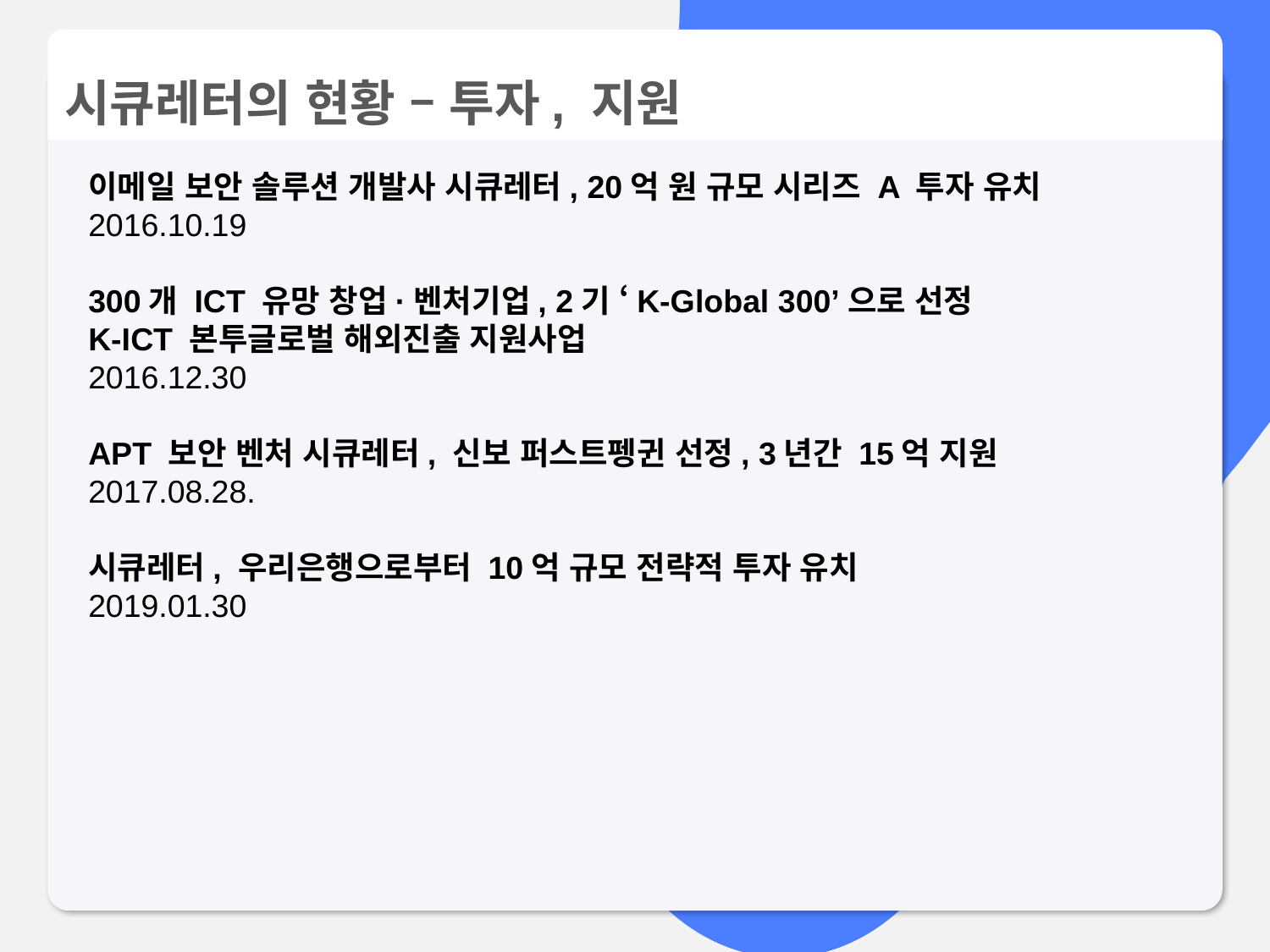

시큐레터의 현황 – 투자, 지원

이메일 보안 솔루션 개발사 시큐레터, 20억 원 규모 시리즈 A 투자 유치
2016.10.19

300개 ICT 유망 창업·벤처기업, 2기 ‘K-Global 300’으로 선정
K-ICT 본투글로벌 해외진출 지원사업
2016.12.30

APT 보안 벤처 시큐레터, 신보 퍼스트펭귄 선정, 3년간 15억 지원
2017.08.28.

시큐레터, 우리은행으로부터 10억 규모 전략적 투자 유치
2019.01.30